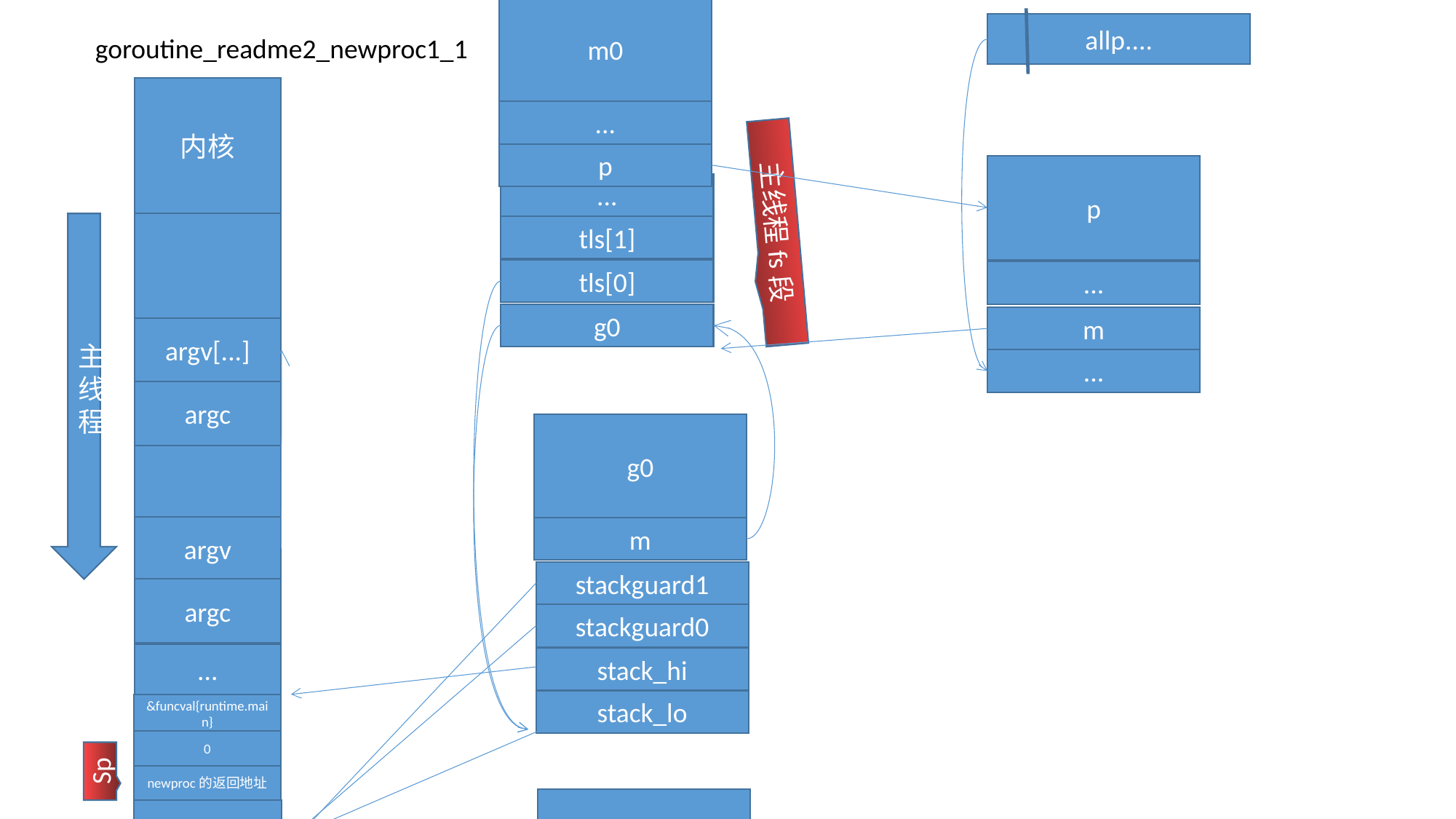

m0
allp....
goroutine_readme2_newproc1_1
内核
...
p
p
...
主线程fs段
主线程

tls[1]
tls[0]
...
g0
m
argv[...]
...
argc
g0

argv
m
stackguard1
argc
stackguard0
...
stack_hi
stack_lo
&funcval{runtime.main}
0
Sp
newproc的返回地址
newg
...
堆
newg(栈)
m
stackguard1
stackguard0
stack_hi
stack_lo